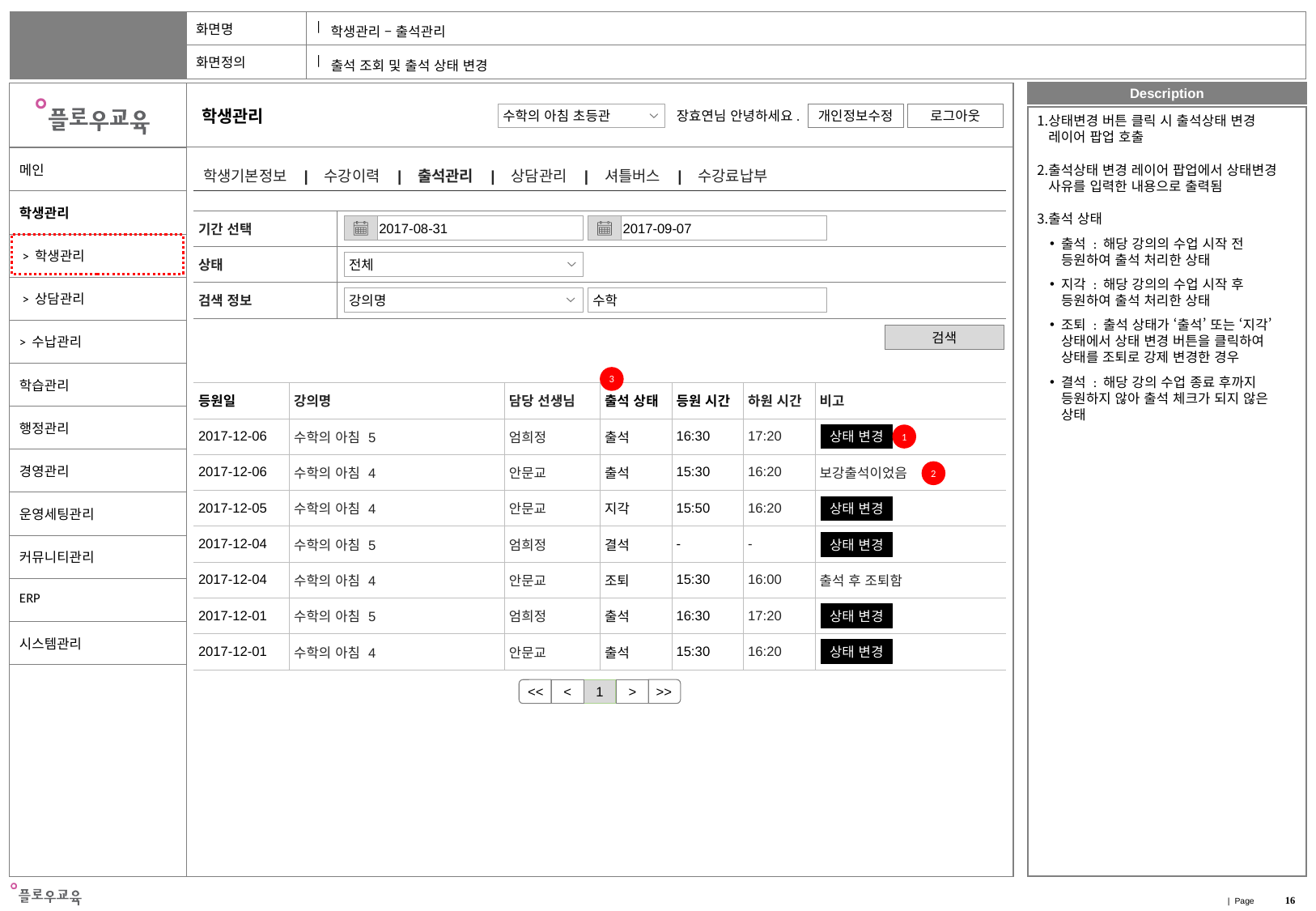

학생관리 – 출석관리
출석 조회 및 출석 상태 변경
상태변경 버튼 클릭 시 출석상태 변경 레이어 팝업 호출
출석상태 변경 레이어 팝업에서 상태변경 사유를 입력한 내용으로 출력됨
출석 상태
출석 : 해당 강의의 수업 시작 전 등원하여 출석 처리한 상태
지각 : 해당 강의의 수업 시작 후 등원하여 출석 처리한 상태
조퇴 : 출석 상태가 ‘출석’ 또는 ‘지각’ 상태에서 상태 변경 버튼을 클릭하여 상태를 조퇴로 강제 변경한 경우
결석 : 해당 강의 수업 종료 후까지 등원하지 않아 출석 체크가 되지 않은 상태

| 학생기본정보 | 수강이력 | 출석관리 | 상담관리 | 셔틀버스 | 수강료납부 |
| --- |
| 기간 선택 |  |
| --- | --- |
| 상태 |  |
| 검색 정보 |  |
      2017-08-31

      2017-09-07

전체

강의명

수학
검색
3
| 등원일 | 강의명 | 담당 선생님 | 출석 상태 | 등원 시간 | 하원 시간 | 비고 |
| --- | --- | --- | --- | --- | --- | --- |
| 2017-12-06 | 수학의 아침 5 | 엄희정 | 출석 | 16:30 | 17:20 |  |
| 2017-12-06 | 수학의 아침 4 | 안문교 | 출석 | 15:30 | 16:20 | 보강출석이었음 |
| 2017-12-05 | 수학의 아침 4 | 안문교 | 지각 | 15:50 | 16:20 |  |
| 2017-12-04 | 수학의 아침 5 | 엄희정 | 결석 | - | - |  |
| 2017-12-04 | 수학의 아침 4 | 안문교 | 조퇴 | 15:30 | 16:00 | 출석 후 조퇴함 |
| 2017-12-01 | 수학의 아침 5 | 엄희정 | 출석 | 16:30 | 17:20 |  |
| 2017-12-01 | 수학의 아침 4 | 안문교 | 출석 | 15:30 | 16:20 |  |
상태 변경
1
2
상태 변경
상태 변경
상태 변경
상태 변경
>
<
<<
>>
1
16